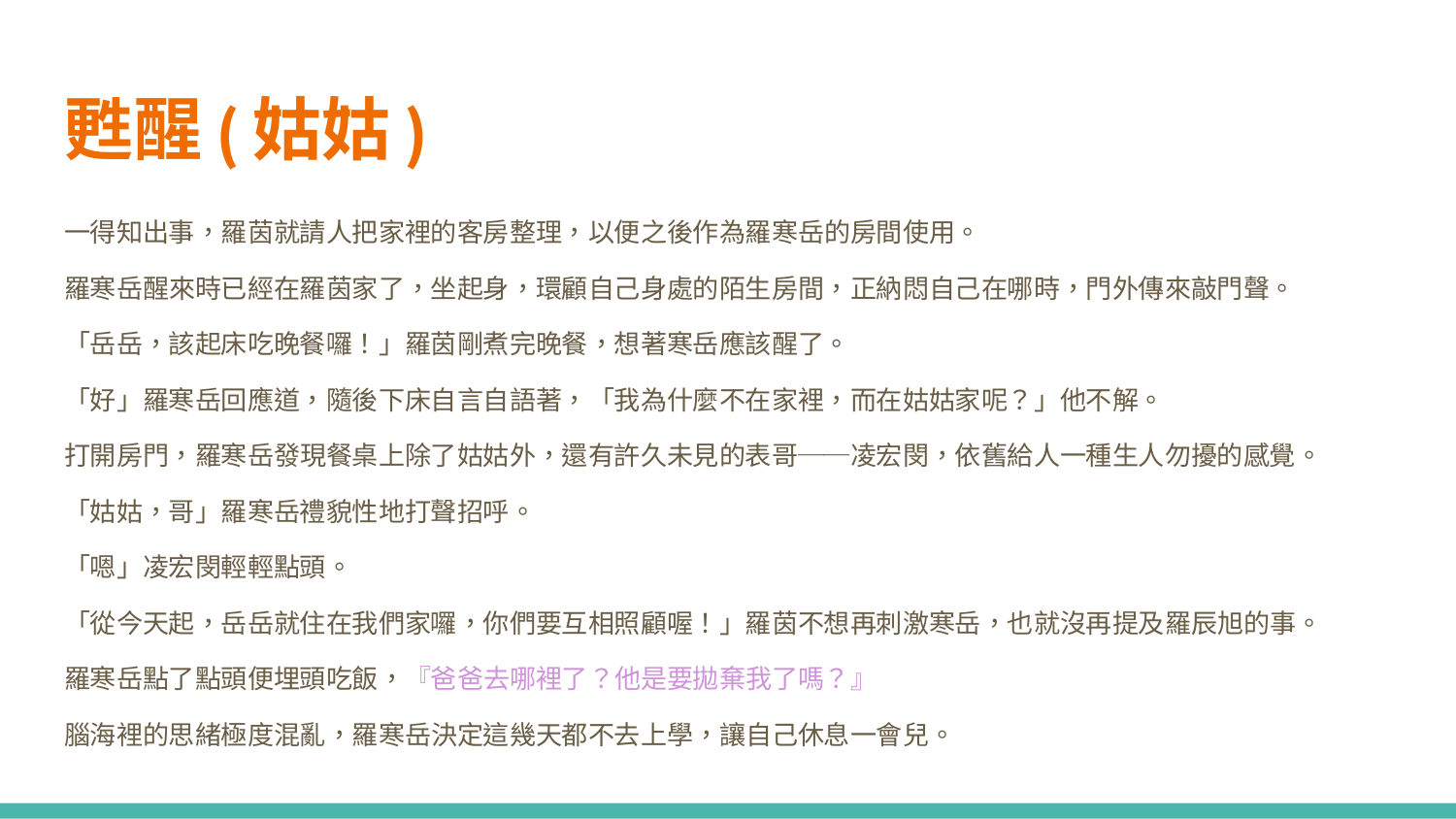

# 甦醒(姑姑)
一得知出事，羅茵就請人把家裡的客房整理，以便之後作為羅寒岳的房間使用。
羅寒岳醒來時已經在羅茵家了，坐起身，環顧自己身處的陌生房間，正納悶自己在哪時，門外傳來敲門聲。
「岳岳，該起床吃晚餐囉！」羅茵剛煮完晚餐，想著寒岳應該醒了。
「好」羅寒岳回應道，隨後下床自言自語著，「我為什麼不在家裡，而在姑姑家呢？」他不解。
打開房門，羅寒岳發現餐桌上除了姑姑外，還有許久未見的表哥──凌宏閔，依舊給人一種生人勿擾的感覺。
「姑姑，哥」羅寒岳禮貌性地打聲招呼。
「嗯」凌宏閔輕輕點頭。
「從今天起，岳岳就住在我們家囉，你們要互相照顧喔！」羅茵不想再刺激寒岳，也就沒再提及羅辰旭的事。
羅寒岳點了點頭便埋頭吃飯，『爸爸去哪裡了？他是要拋棄我了嗎？』
腦海裡的思緒極度混亂，羅寒岳決定這幾天都不去上學，讓自己休息一會兒。